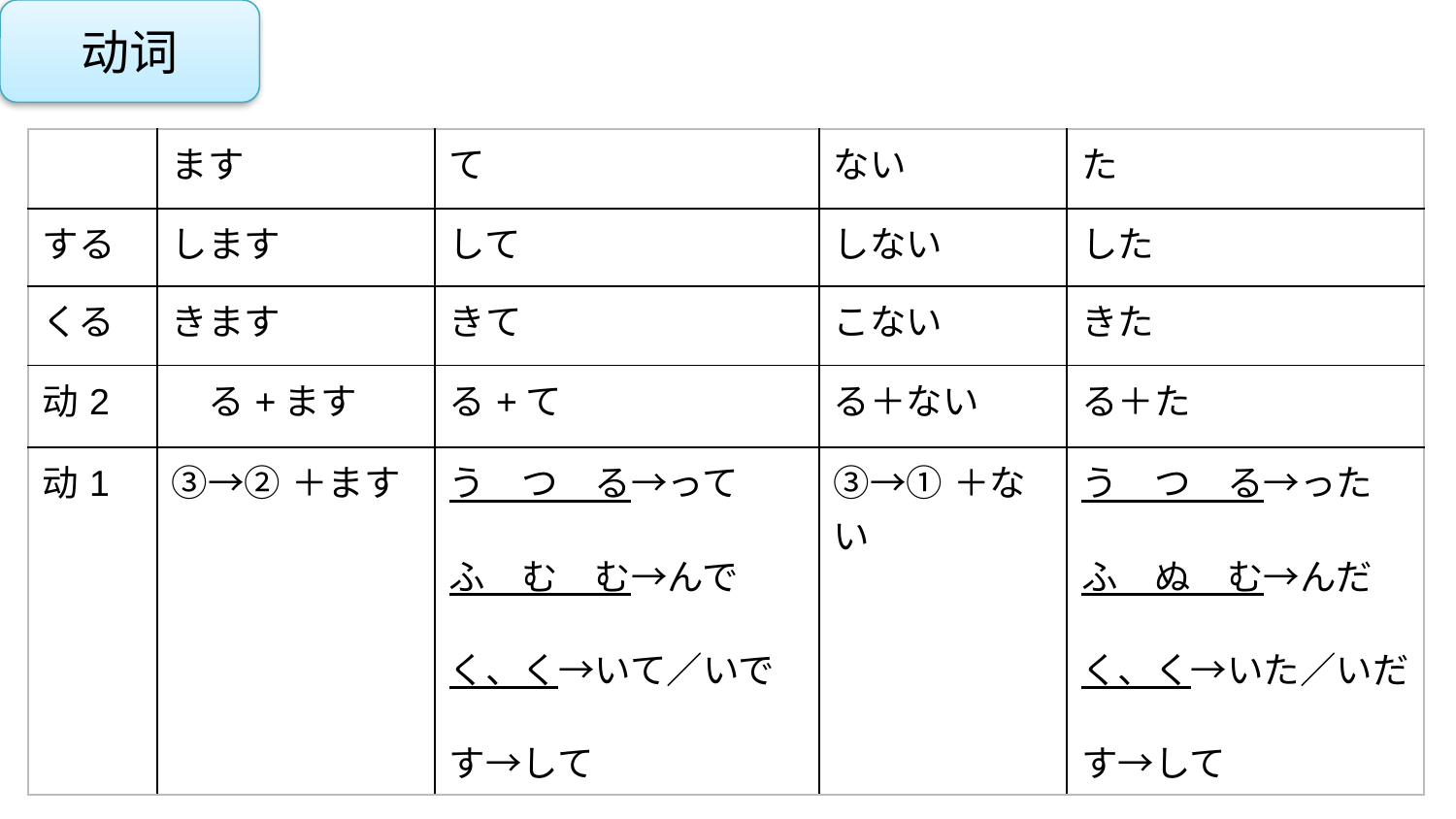

动词
|  | ます | て | ない | た |
| --- | --- | --- | --- | --- |
| する | します | して | しない | した |
| くる | きます | きて | こない | きた |
| 动2 | る+ます | る+て | る＋ない | る＋た |
| 动1 | ③→②＋ます | う　つ　る→って ふ　む　む→んで く、く→いて／いで す→して | ③→①＋ない | う　つ　る→った ふ　ぬ　む→んだ く、く→いた／いだ す→して |